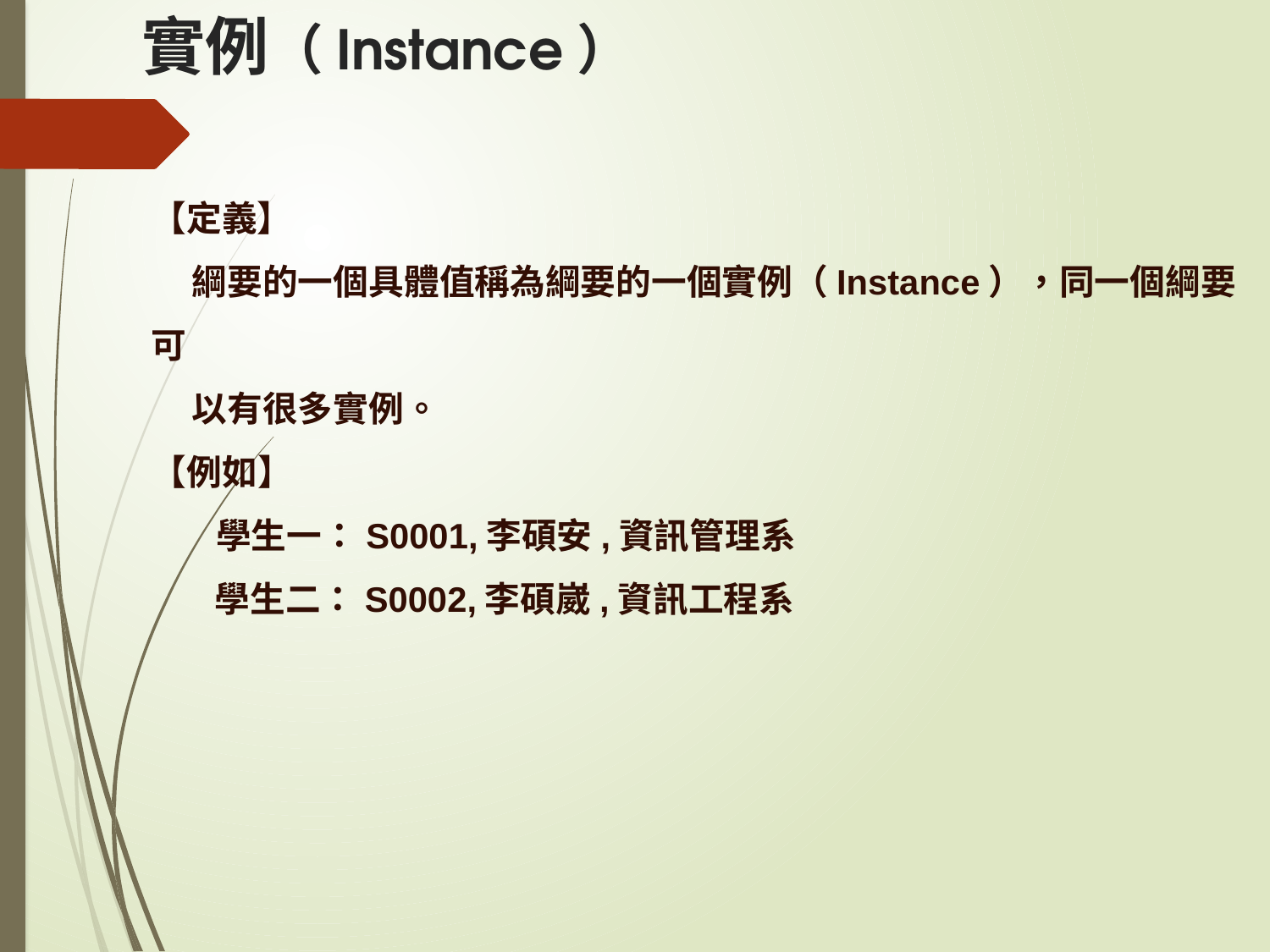

# 實例（Instance）
【定義】
    綱要的一個具體值稱為綱要的一個實例（Instance），同一個綱要可
    以有很多實例。
【例如】
       學生一：S0001,李碩安,資訊管理系
學生二：S0002,李碩崴,資訊工程系